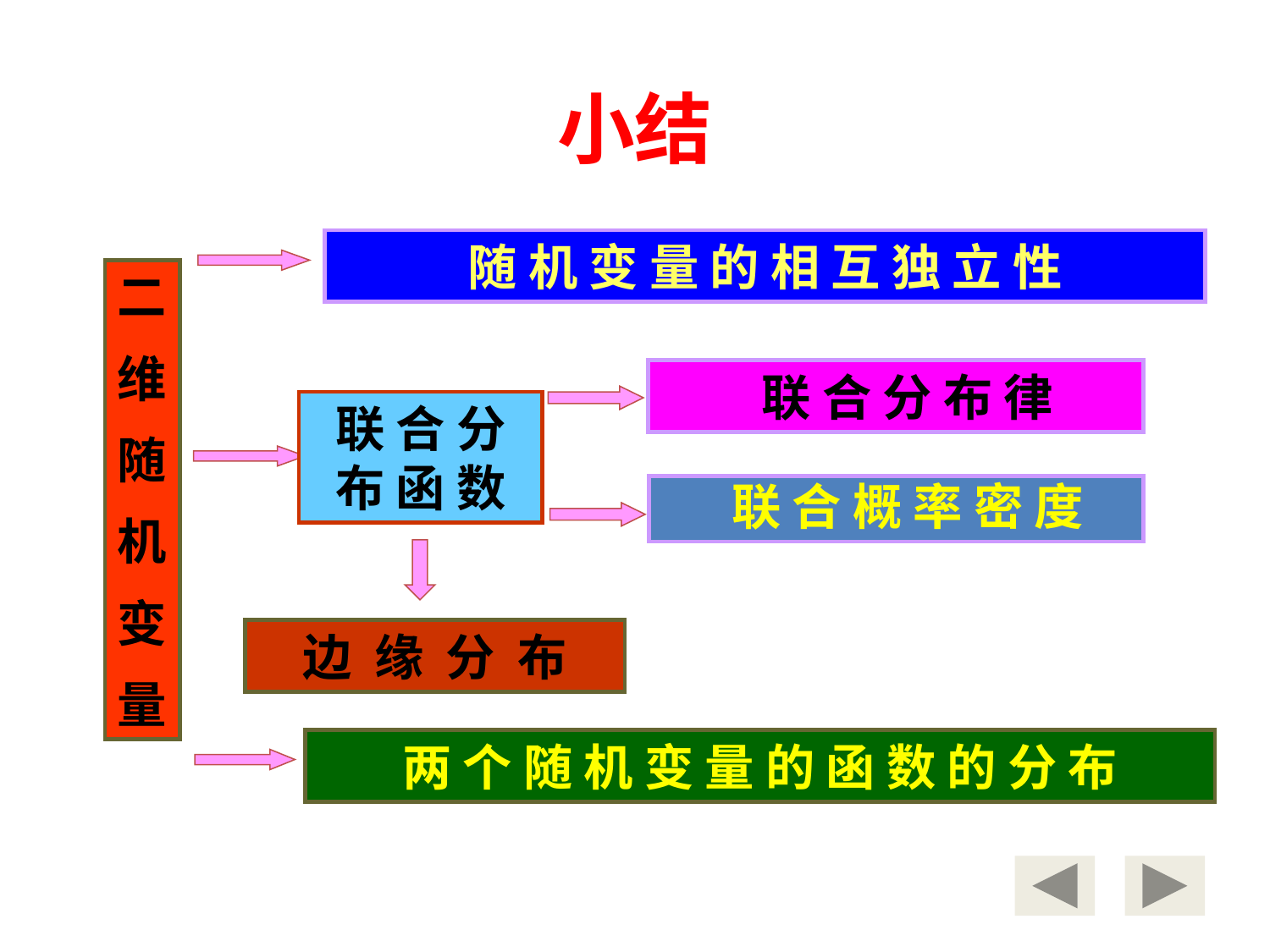

小结

随 机 变 量 的 相 互 独 立 性
二
维
随
机
变
量

 联 合 分 布 律
联 合 分 布 函 数

 联 合 概 率 密 度

边  缘  分  布

两 个 随 机 变 量 的 函 数 的 分 布